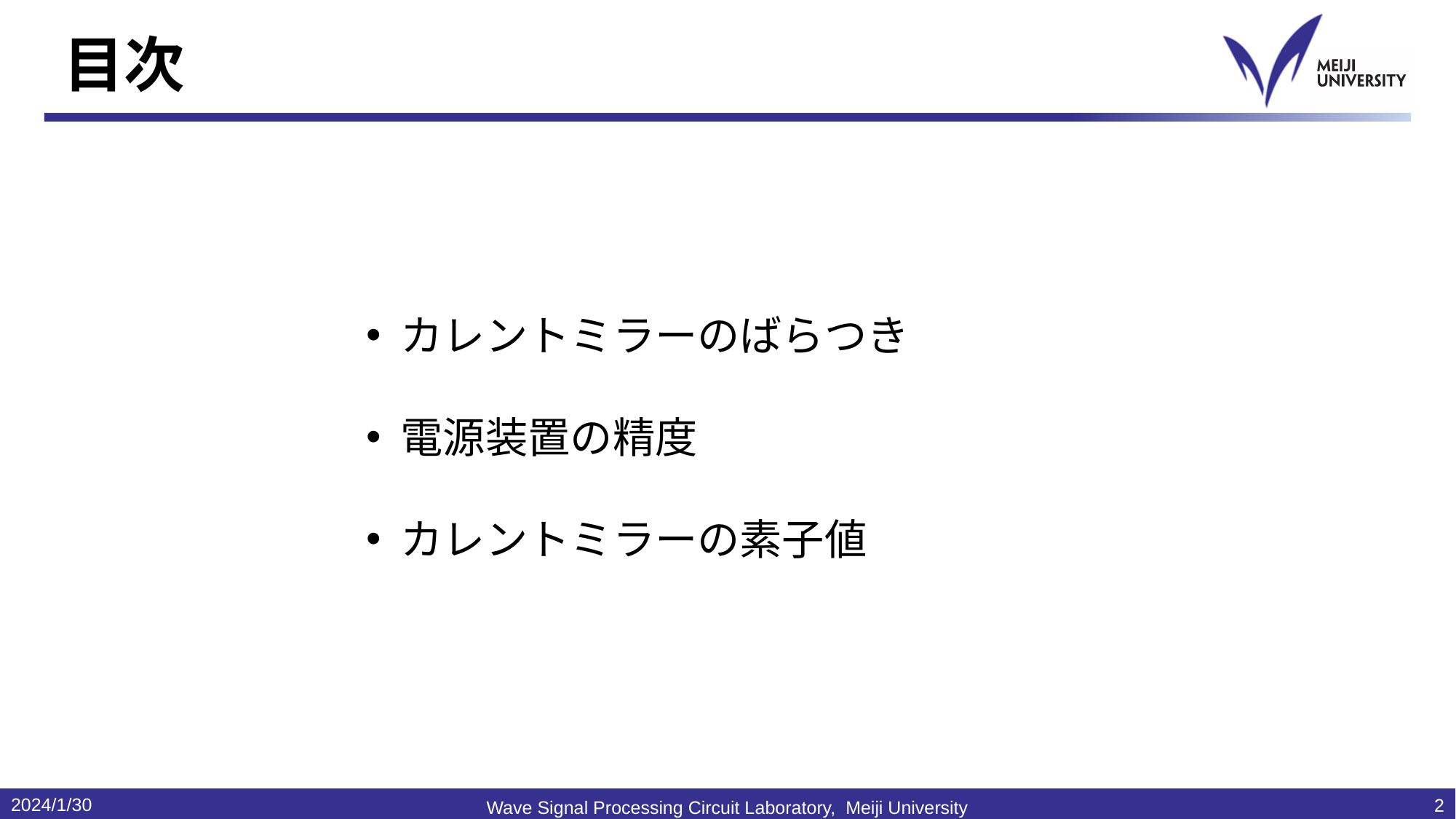

# 目次
カレントミラーのばらつき

電源装置の精度

カレントミラーの素子値
2024/1/30
2
Wave Signal Processing Circuit Laboratory,  Meiji University